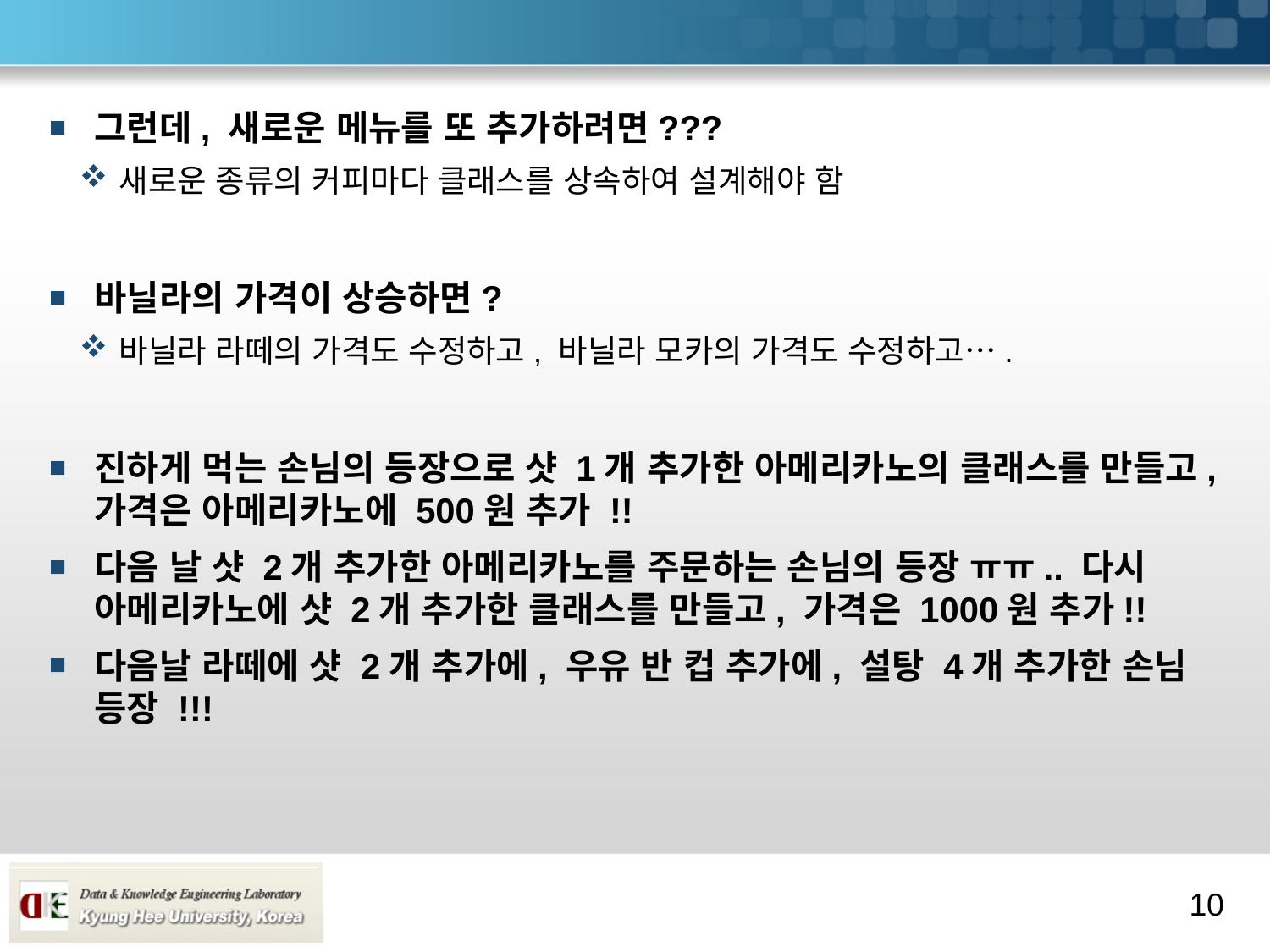

#
그런데, 새로운 메뉴를 또 추가하려면???
새로운 종류의 커피마다 클래스를 상속하여 설계해야 함

바닐라의 가격이 상승하면?
바닐라 라떼의 가격도 수정하고, 바닐라 모카의 가격도 수정하고….

진하게 먹는 손님의 등장으로 샷 1개 추가한 아메리카노의 클래스를 만들고, 가격은 아메리카노에 500원 추가 !!
다음 날 샷 2개 추가한 아메리카노를 주문하는 손님의 등장 ㅠㅠ.. 다시 아메리카노에 샷 2개 추가한 클래스를 만들고, 가격은 1000원 추가!!
다음날 라떼에 샷 2개 추가에, 우유 반 컵 추가에, 설탕 4개 추가한 손님 등장 !!!